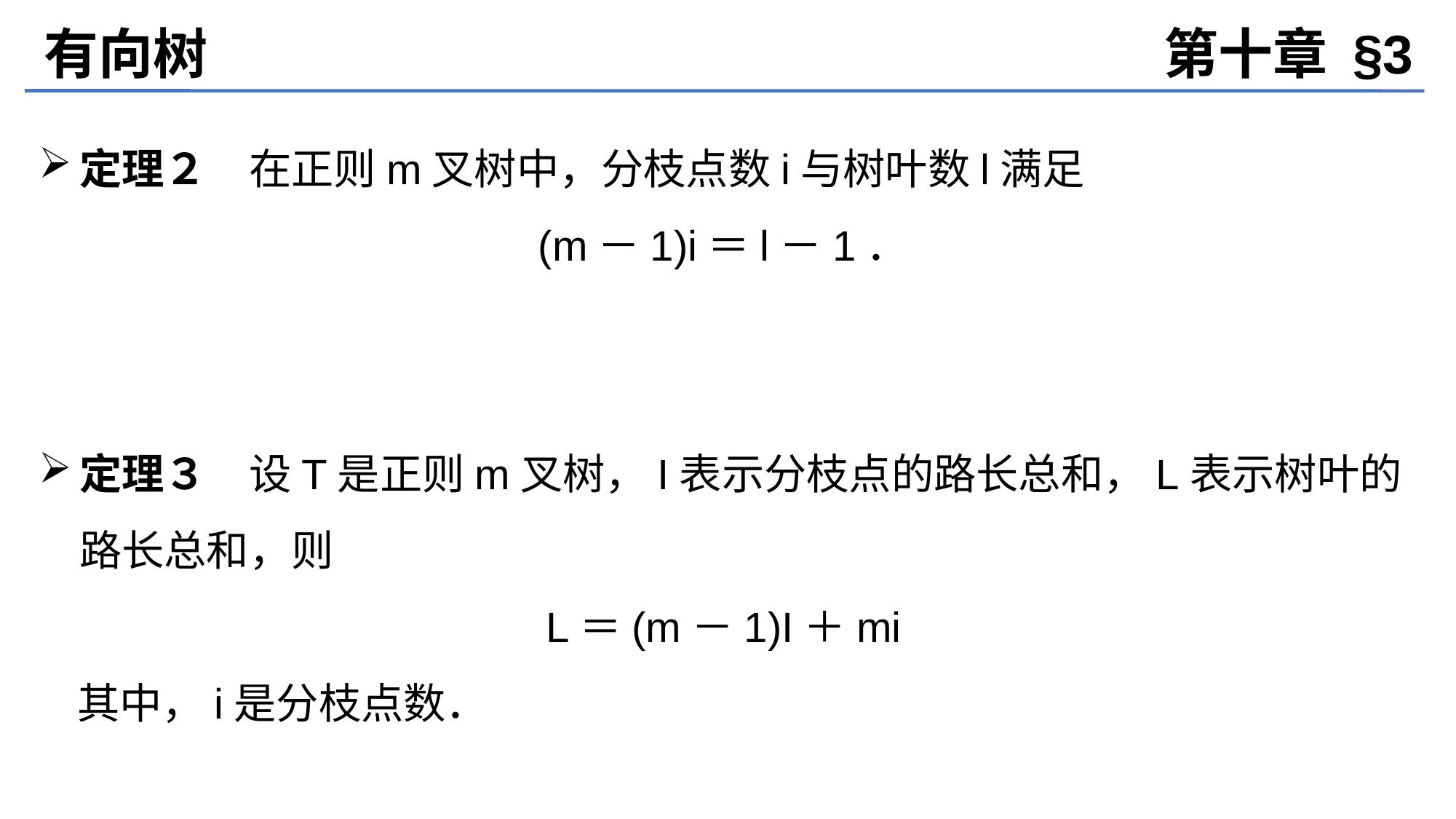

有向树
第十章 §3
定理２　在正则m叉树中，分枝点数i与树叶数l满足
(m－1)i＝l－1．

定理３　设T是正则m叉树，I表示分枝点的路长总和，L表示树叶的路长总和，则
L＝(m－1)I＋mi
   其中，i是分枝点数．